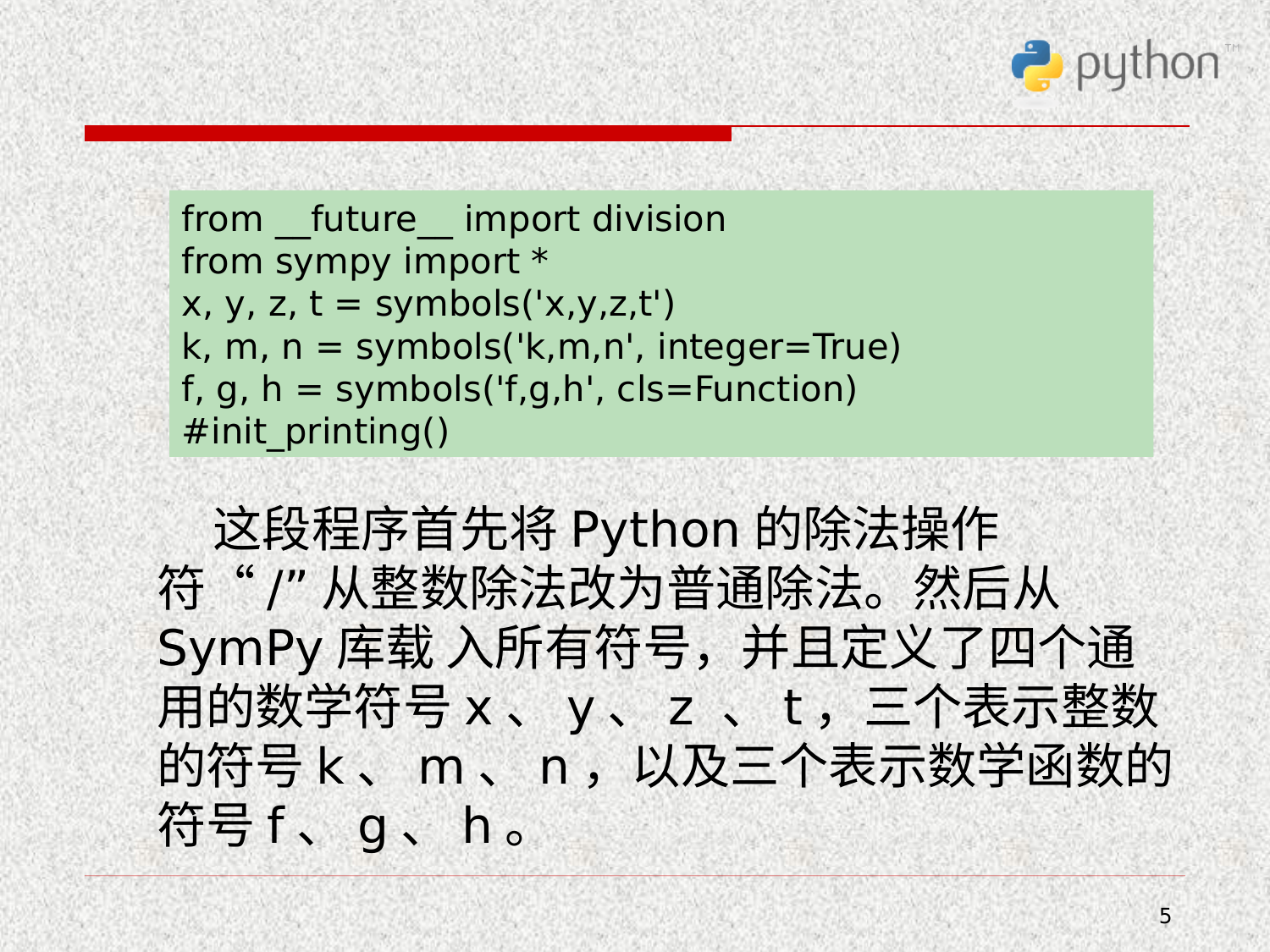

#

          这段程序首先将Python的除法操作符“/”从整数除法改为普通除法。然后从SymPy库载 入所有符号，并且定义了四个通用的数学符号x、y、z 、t，三个表示整数的符号k、m、n，以及三个表示数学函数的符号f、g、h。

from __future__ import division
from sympy import *
x, y, z, t = symbols('x,y,z,t')
k, m, n = symbols('k,m,n', integer=True)
f, g, h = symbols('f,g,h', cls=Function)
#init_printing()
5